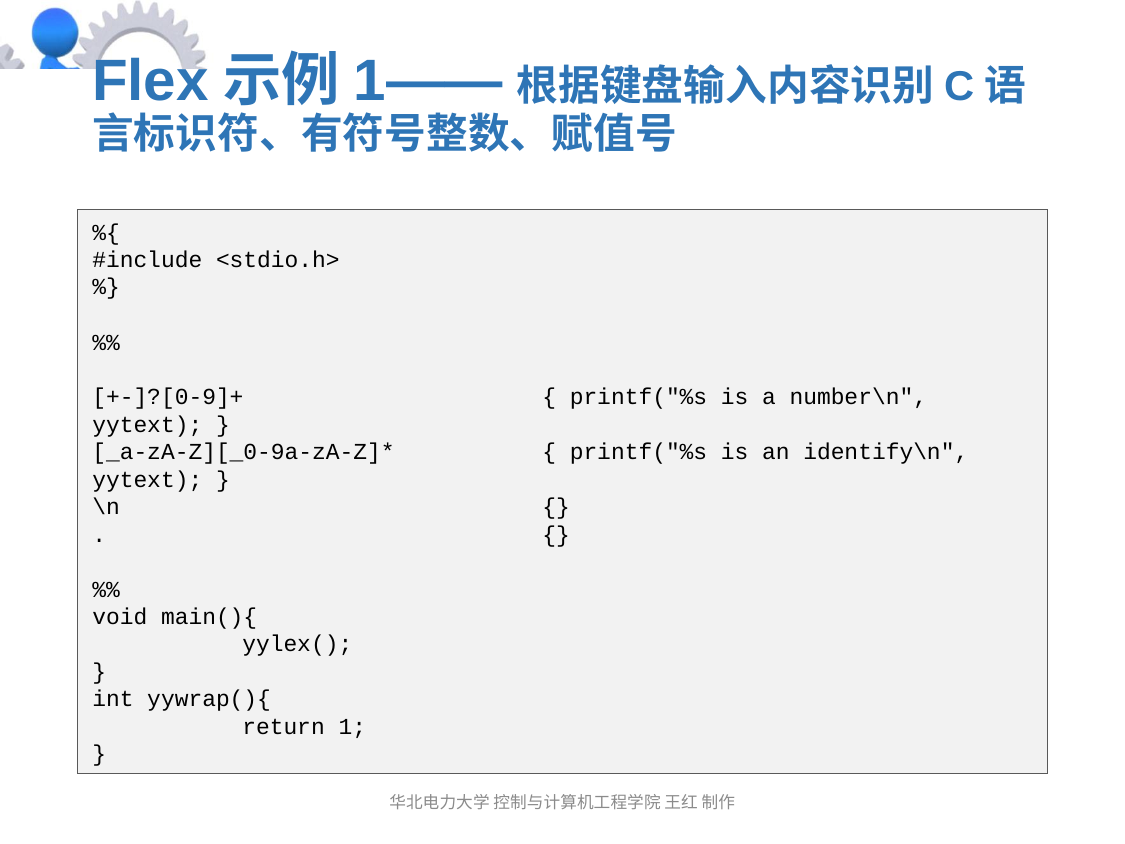

# Flex示例1——根据键盘输入内容识别C语言标识符、有符号整数、赋值号
%{
#include <stdio.h>
%}

%%

[+-]?[0-9]+		{ printf("%s is a number\n", yytext); }
[_a-zA-Z][_0-9a-zA-Z]*	{ printf("%s is an identify\n", yytext); }
\n			{}
.			{}

%%
void main(){
	yylex();
}
int yywrap(){
	return 1;
}
华北电力大学 控制与计算机工程学院 王红 制作